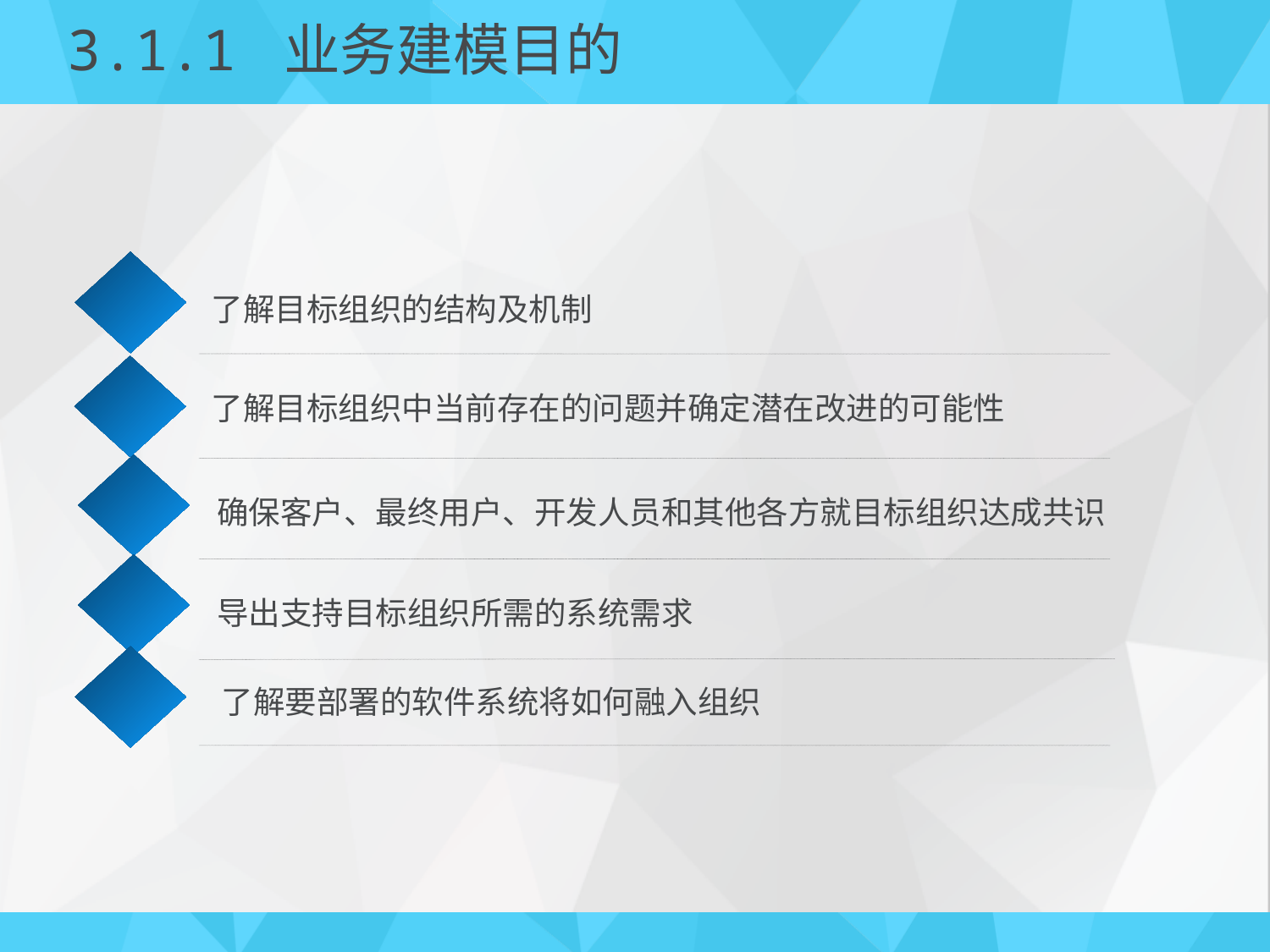

# 3.1.1 业务建模目的

了解目标组织的结构及机制

了解目标组织中当前存在的问题并确定潜在改进的可能性

确保客户、最终用户、开发人员和其他各方就目标组织达成共识

导出支持目标组织所需的系统需求

了解要部署的软件系统将如何融入组织